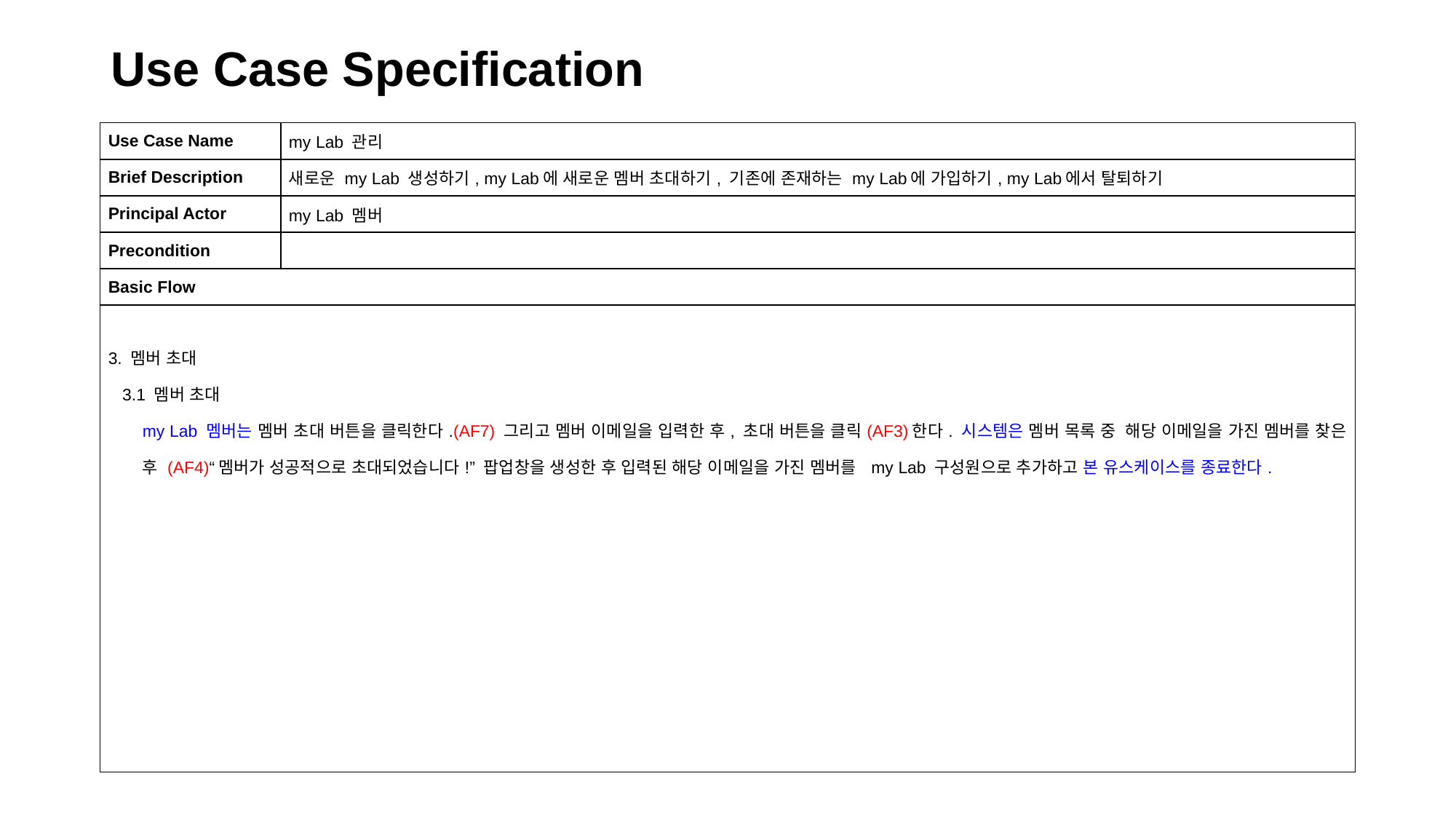

# Use Case Specification
| Use Case Name | my Lab 관리 |
| --- | --- |
| Brief Description | 새로운 my Lab 생성하기, my Lab에 새로운 멤버 초대하기, 기존에 존재하는 my Lab에 가입하기, my Lab에서 탈퇴하기 |
| Principal Actor | my Lab 멤버 |
| Precondition |  |
| Basic Flow |  |
| 3. 멤버 초대 3.1 멤버 초대 my Lab 멤버는 멤버 초대 버튼을 클릭한다.(AF7) 그리고 멤버 이메일을 입력한 후, 초대 버튼을 클릭(AF3)한다. 시스템은 멤버 목록 중 해당 이메일을 가진 멤버를 찾은 후 (AF4)“멤버가 성공적으로 초대되었습니다!” 팝업창을 생성한 후 입력된 해당 이메일을 가진 멤버를 my Lab 구성원으로 추가하고 본 유스케이스를 종료한다. |  |